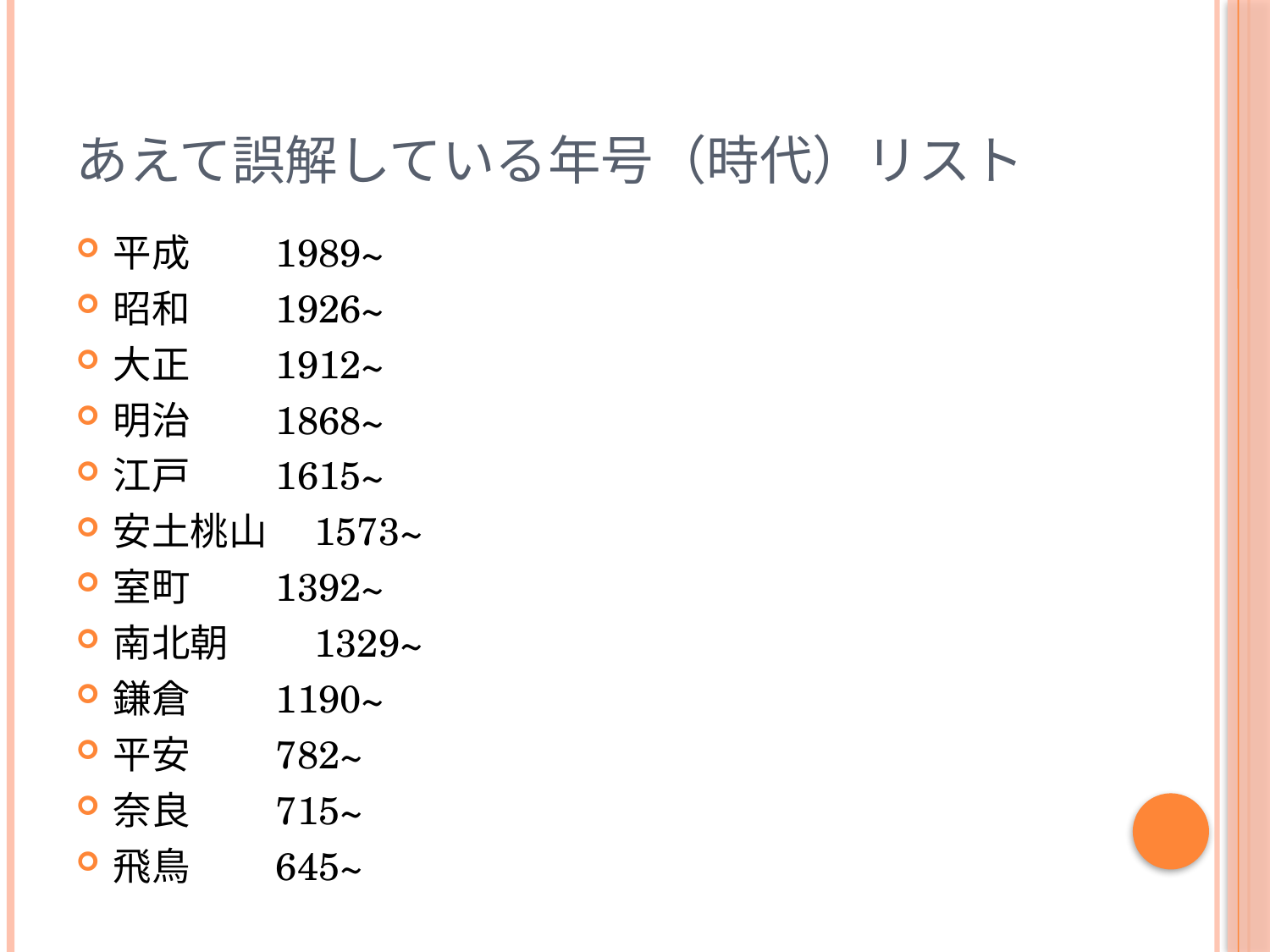

# あえて誤解している年号（時代）リスト
平成　　1989~
昭和　　1926~
大正　　1912~
明治　　1868~
江戸　　1615~
安土桃山　1573~
室町　　1392~
南北朝　　1329~
鎌倉　　1190~
平安　　782~
奈良　　715~
飛鳥　　645~